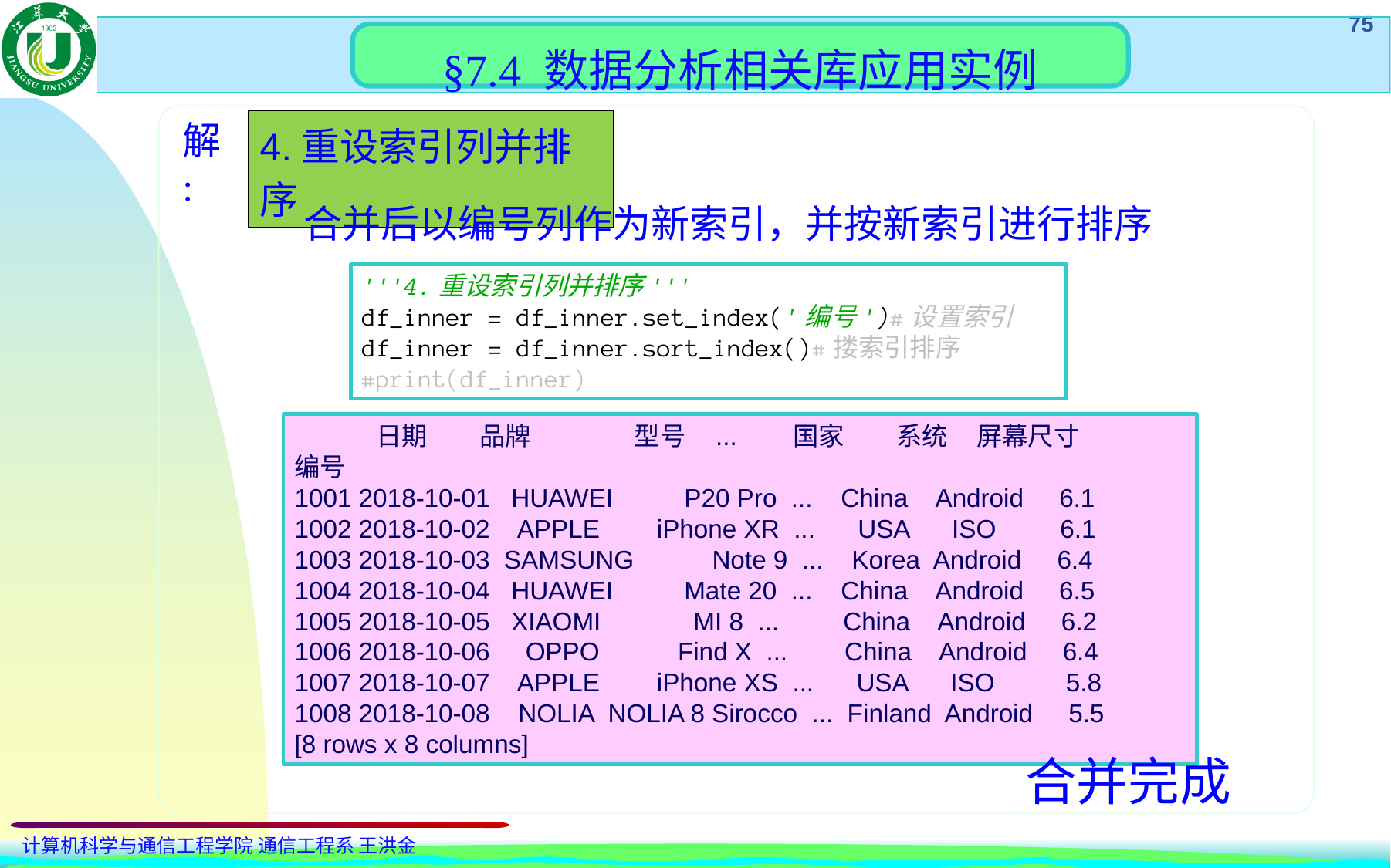

§7.4 数据分析相关库应用实例
4.重设索引列并排序
解:
    合并后以编号列作为新索引，并按新索引进行排序
'''4.重设索引列并排序'''
df_inner = df_inner.set_index('编号')#设置索引
df_inner = df_inner.sort_index()#搂索引排序
#print(df_inner)
             日期         品牌                  型号    ...       国家         系统     屏幕尺寸
编号
1001 2018-10-01   HUAWEI          P20 Pro  ...    China    Android     6.1
1002 2018-10-02    APPLE        iPhone XR  ...      USA      ISO         6.1
1003 2018-10-03  SAMSUNG           Note 9  ...    Korea  Android     6.4
1004 2018-10-04   HUAWEI          Mate 20  ...    China    Android     6.5
1005 2018-10-05   XIAOMI             MI 8  ...         China    Android     6.2
1006 2018-10-06     OPPO           Find X  ...        China    Android     6.4
1007 2018-10-07    APPLE        iPhone XS  ...      USA      ISO          5.8
1008 2018-10-08    NOLIA  NOLIA 8 Sirocco  ...  Finland  Android     5.5
[8 rows x 8 columns]
合并完成